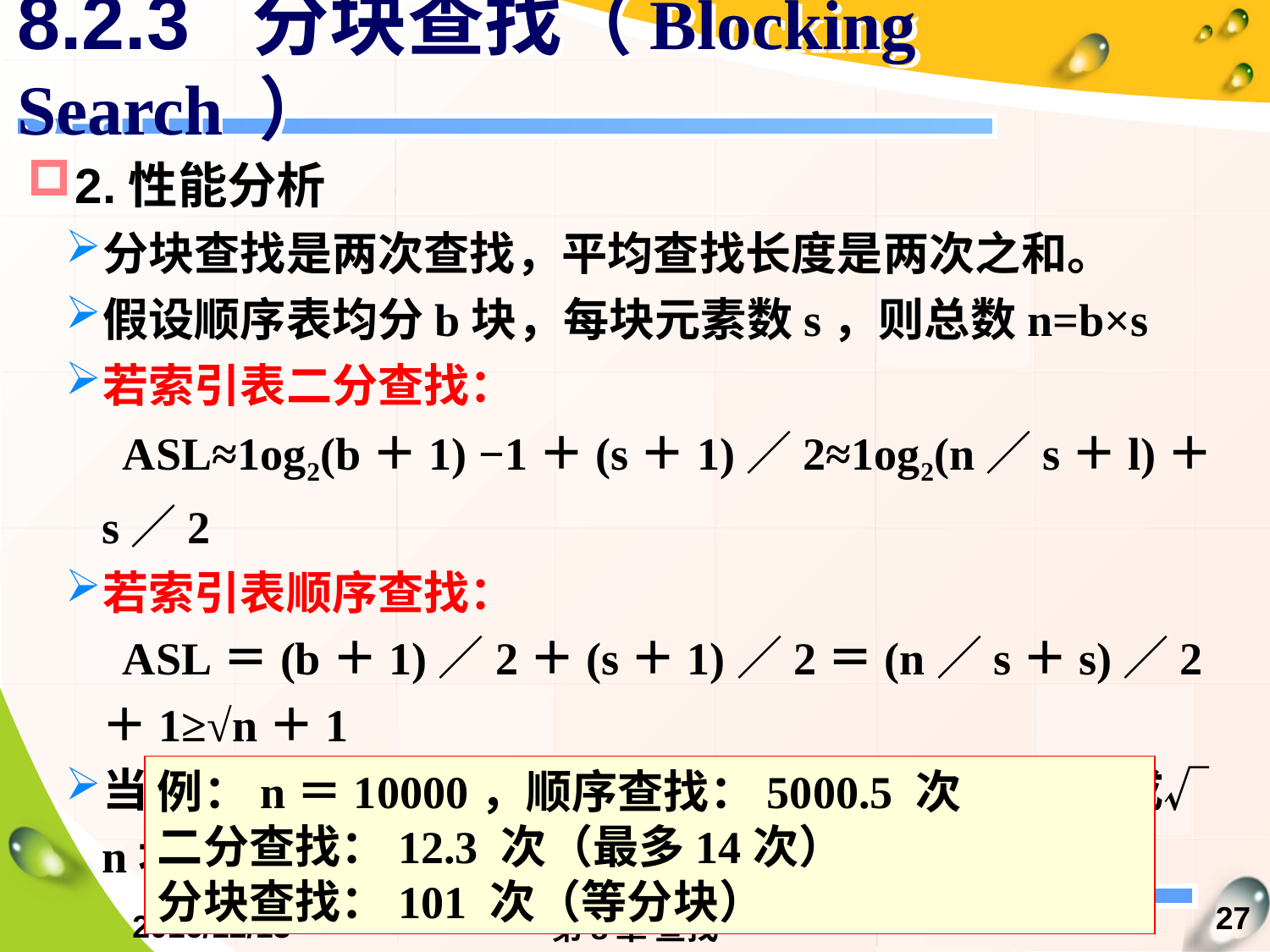

# 8.2.3  分块查找（Blocking Search ）
2.性能分析
分块查找是两次查找，平均查找长度是两次之和。
假设顺序表均分b块，每块元素数s，则总数n=b×s
若索引表二分查找：
　ASL≈1og2(b＋1) −1＋(s＋1)／2≈1og2(n／s＋l)＋s／2
若索引表顺序查找：
　ASL＝(b＋1)／2＋(s＋1)／2＝(n／s＋s)／2＋1≥√n＋1
当b=s时取等号，即取极小值√n+1。将数据均分成√n块，每块的结点数为√n比较好。

例：n＝10000，顺序查找：5000.5 次
二分查找：12.3 次（最多14次）
分块查找：101 次（等分块）
27
2016/12/13
第8章 查找